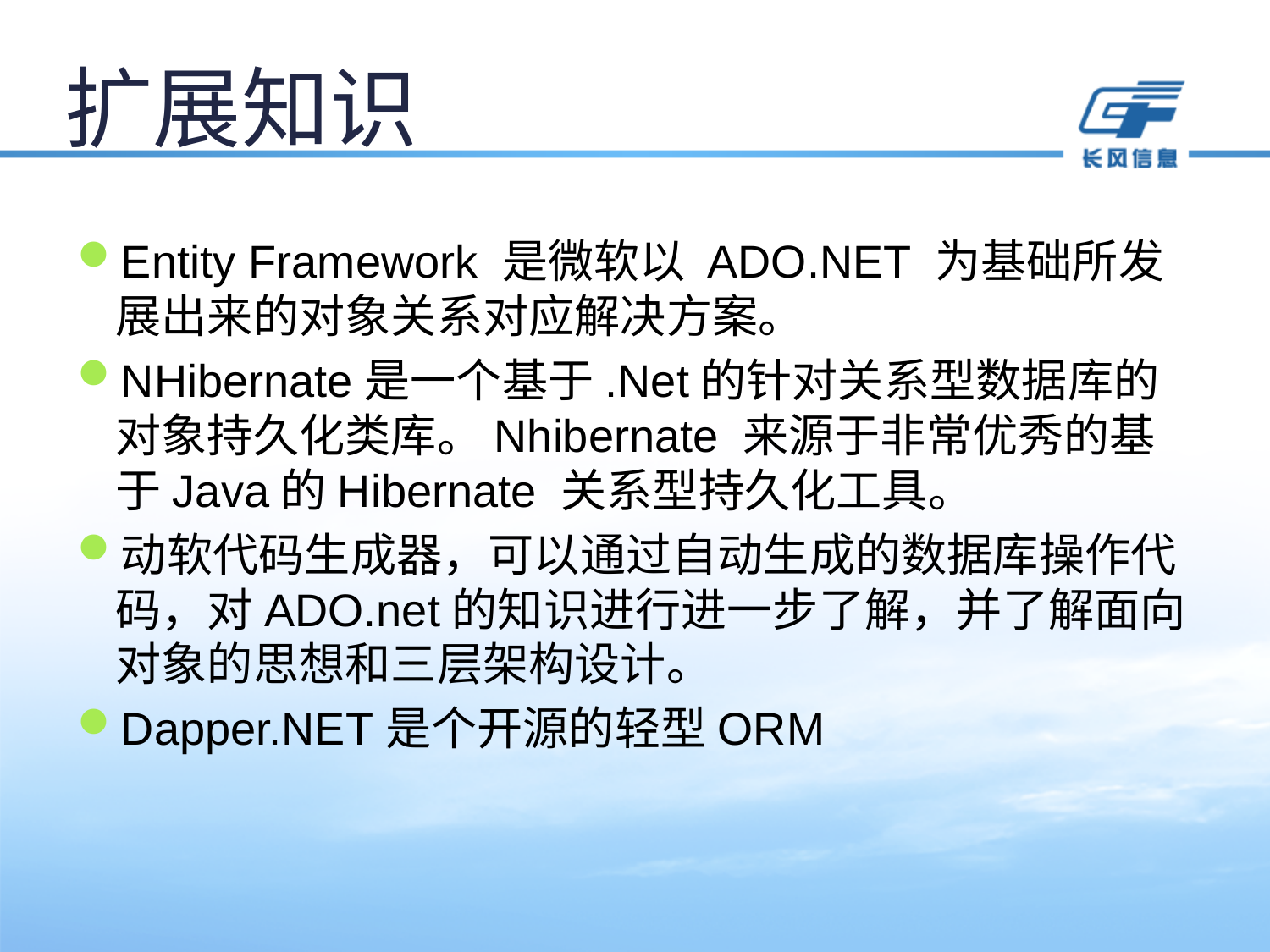

# 扩展知识
Entity Framework 是微软以 ADO.NET 为基础所发展出来的对象关系对应解决方案。
NHibernate是一个基于.Net的针对关系型数据库的对象持久化类库。Nhibernate 来源于非常优秀的基于Java的Hibernate 关系型持久化工具。
动软代码生成器，可以通过自动生成的数据库操作代码，对ADO.net的知识进行进一步了解，并了解面向对象的思想和三层架构设计。
Dapper.NET是个开源的轻型ORM